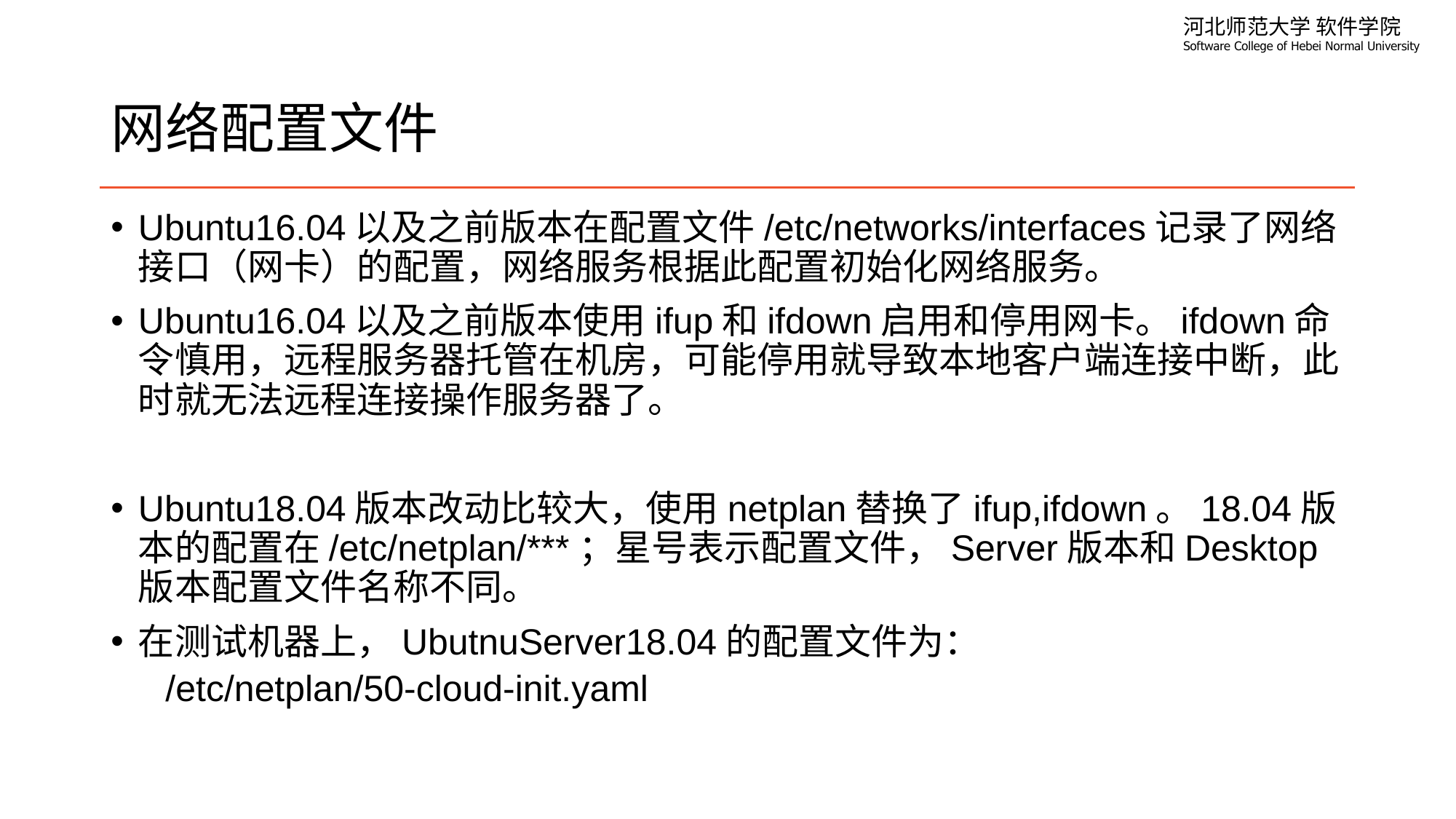

# 网络配置文件
Ubuntu16.04以及之前版本在配置文件/etc/networks/interfaces记录了网络接口（网卡）的配置，网络服务根据此配置初始化网络服务。
Ubuntu16.04以及之前版本使用ifup和ifdown启用和停用网卡。ifdown命令慎用，远程服务器托管在机房，可能停用就导致本地客户端连接中断，此时就无法远程连接操作服务器了。

Ubuntu18.04版本改动比较大，使用netplan替换了ifup,ifdown。18.04版本的配置在/etc/netplan/***；星号表示配置文件，Server版本和Desktop版本配置文件名称不同。
在测试机器上，UbutnuServer18.04的配置文件为：
/etc/netplan/50-cloud-init.yaml